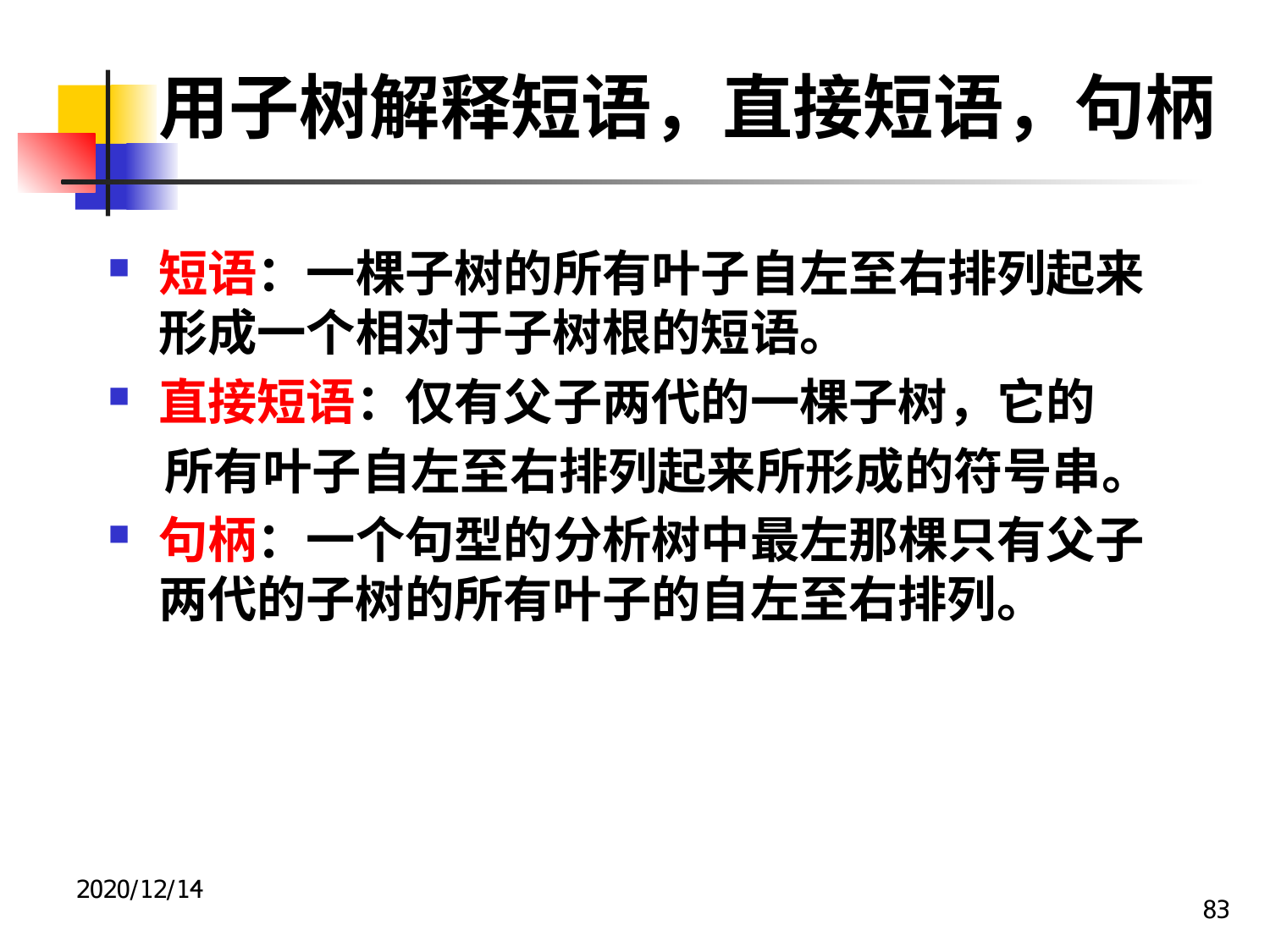

用子树解释短语，直接短语，句柄
短语：一棵子树的所有叶子自左至右排列起来形成一个相对于子树根的短语。
直接短语：仅有父子两代的一棵子树，它的
    所有叶子自左至右排列起来所形成的符号串。
句柄：一个句型的分析树中最左那棵只有父子两代的子树的所有叶子的自左至右排列。
83
2020/12/14